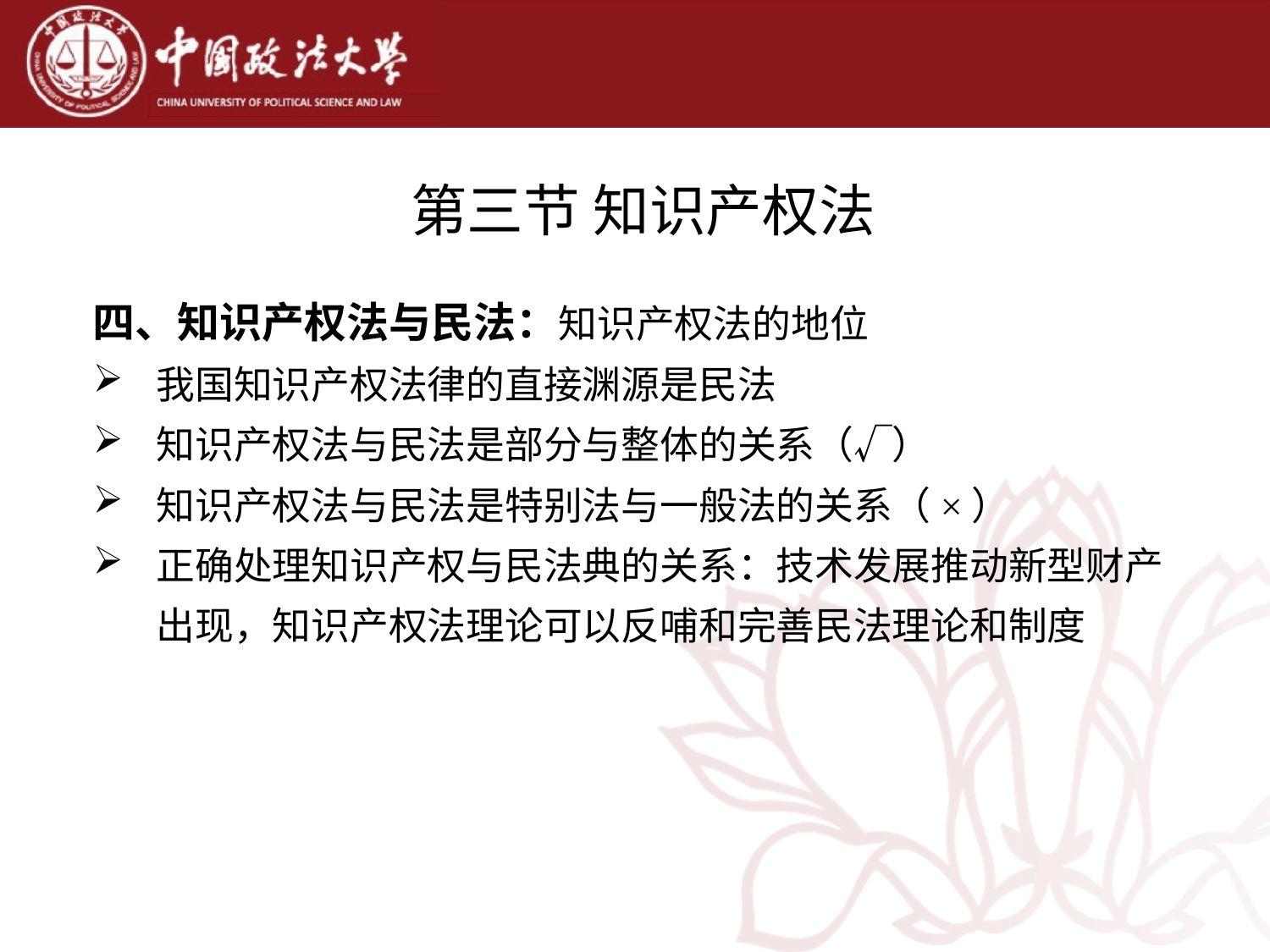

# 第三节 知识产权法
四、知识产权法与民法：知识产权法的地位
我国知识产权法律的直接渊源是民法
知识产权法与民法是部分与整体的关系（√）
知识产权法与民法是特别法与一般法的关系（×）
正确处理知识产权与民法典的关系：技术发展推动新型财产出现，知识产权法理论可以反哺和完善民法理论和制度